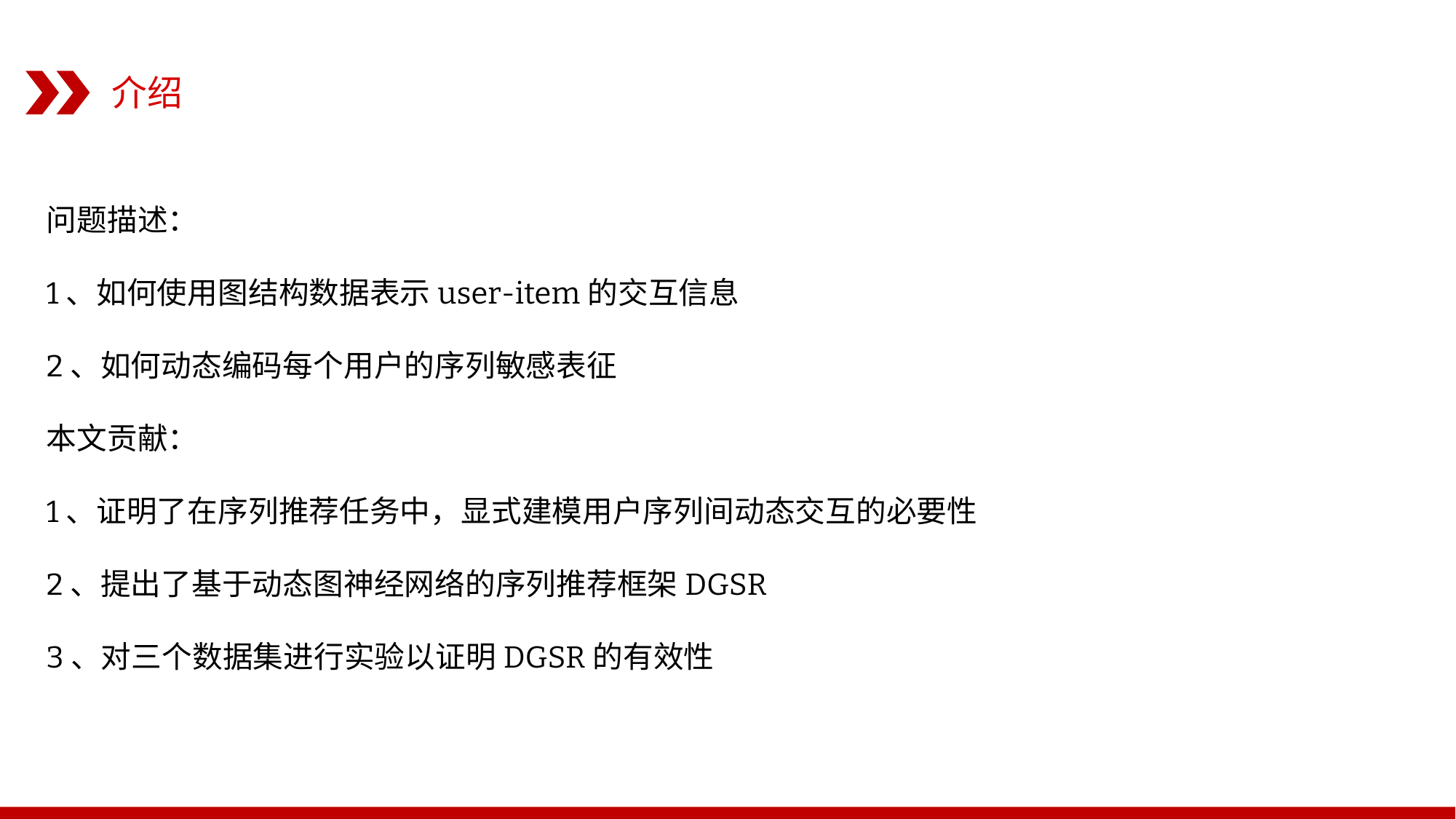

介绍
问题描述：
1、如何使用图结构数据表示user-item的交互信息
2、如何动态编码每个用户的序列敏感表征
本文贡献：
1、证明了在序列推荐任务中，显式建模用户序列间动态交互的必要性
2、提出了基于动态图神经网络的序列推荐框架DGSR
3、对三个数据集进行实验以证明DGSR的有效性